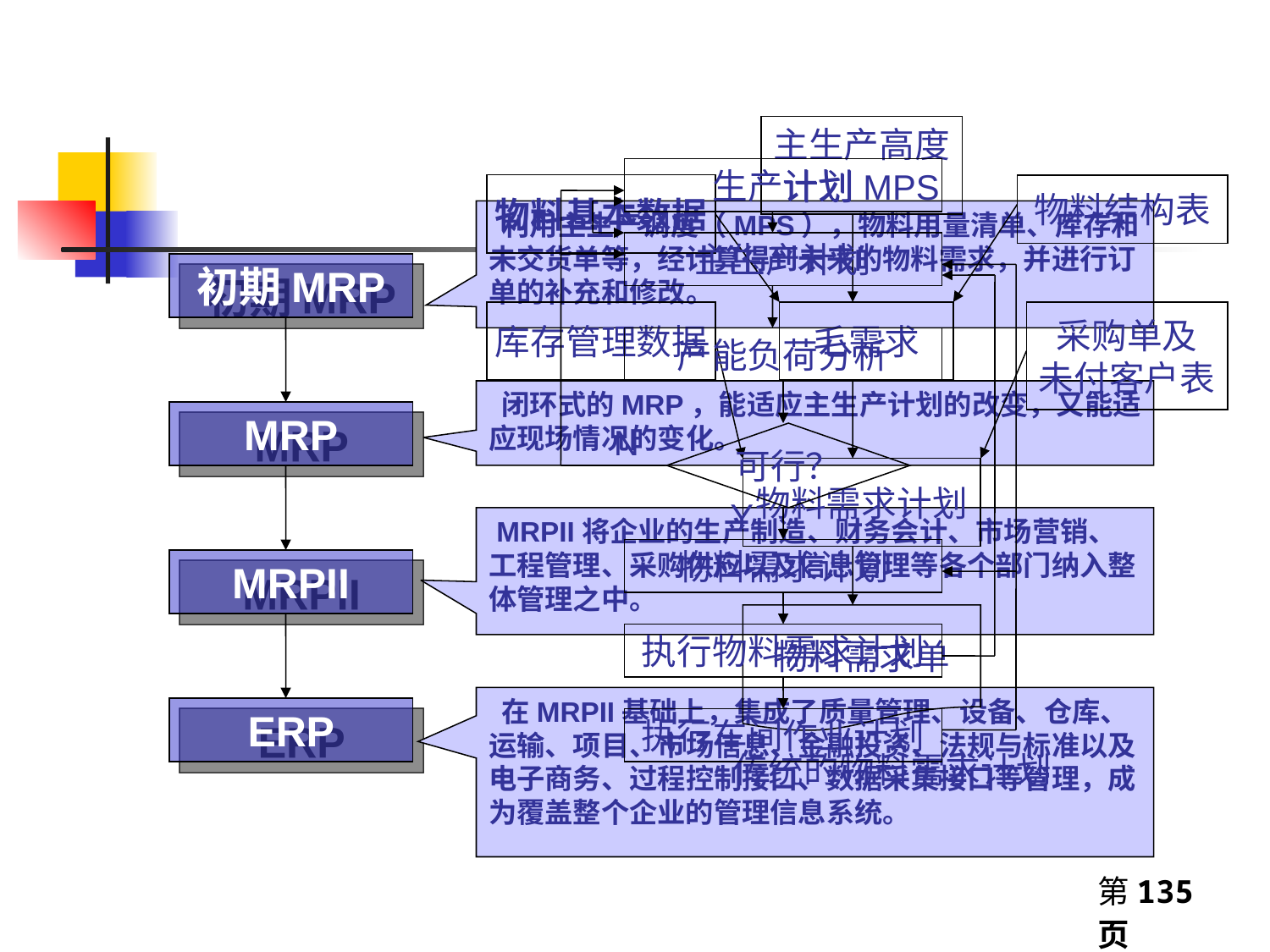

主生产高度
计划MPS
物料基本数据
物料结构表

库存管理数据
毛需求
采购单及
未付客户表

物料需求计划

物料需求单
传统的物料需求计划
生产计划

主生产计划

产能负荷分析

N
可行？

Y

物料需求计划

执行物料需求计划

执行车间作业计划

 利用主生产调度（MPS），物料用量清单、库存和未交货单等，经计算得到未来的物料需求，并进行订单的补充和修改。
初期MRP

 闭环式的MRP，能适应主生产计划的改变，又能适应现场情况的变化。
MRP

 MRPII将企业的生产制造、财务会计、市场营销、工程管理、采购供应以及信息管理等各个部门纳入整体管理之中。
MRPII

 在MRPII基础上，集成了质量管理、设备、仓库、运输、项目、市场信息、金融投资、法规与标准以及电子商务、过程控制接口、数据采集接口等管理，成为覆盖整个企业的管理信息系统。
ERP